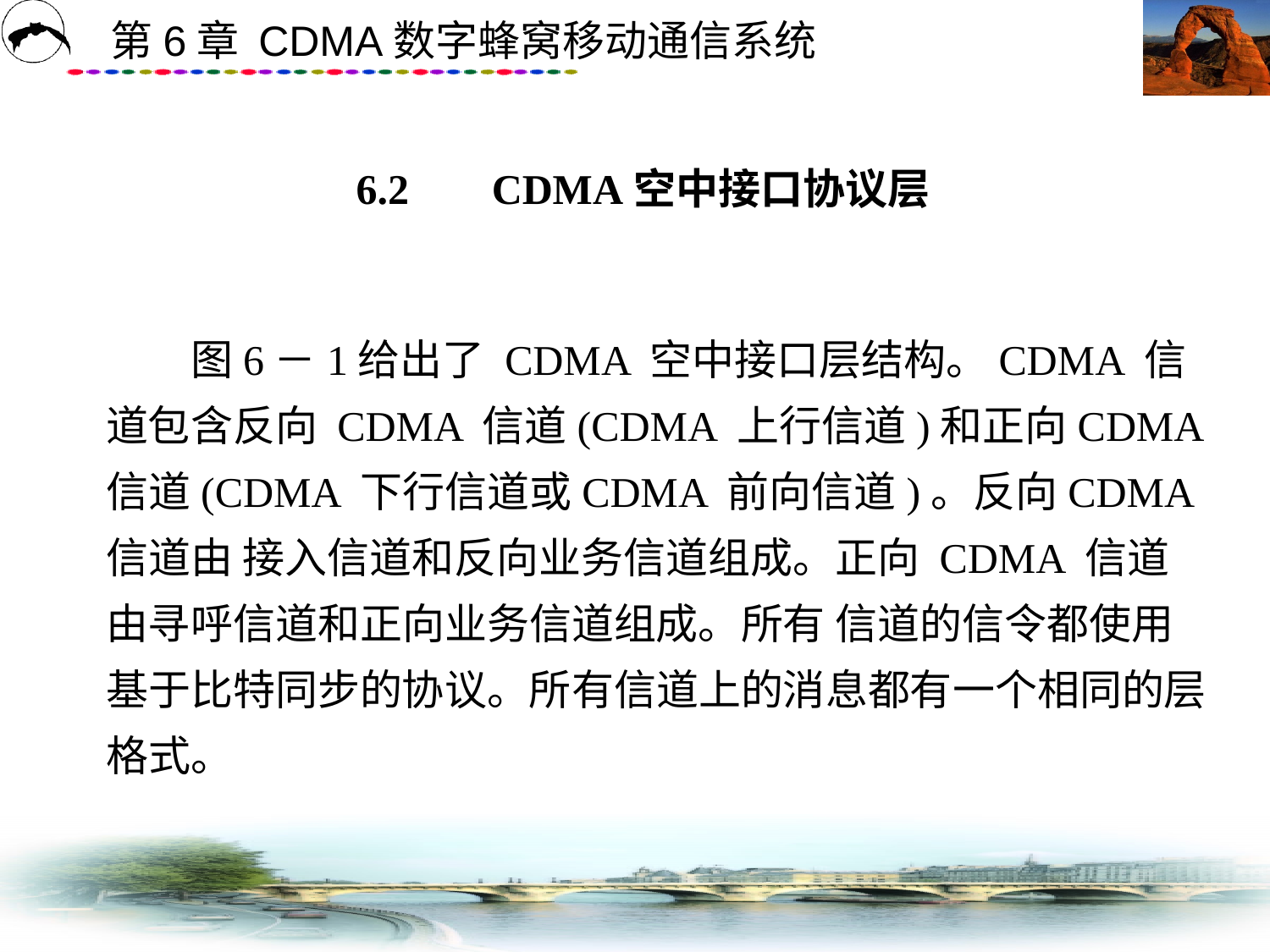

# 6.2 　 CDMA空中接口协议层
　　图6－1给出了 CDMA 空中接口层结构。CDMA 信道包含反向 CDMA 信道(CDMA 上行信道)和正向CDMA 信道(CDMA 下行信道或CDMA 前向信道)。反向CDMA 信道由 接入信道和反向业务信道组成。正向 CDMA 信道由寻呼信道和正向业务信道组成。所有 信道的信令都使用基于比特同步的协议。所有信道上的消息都有一个相同的层格式。